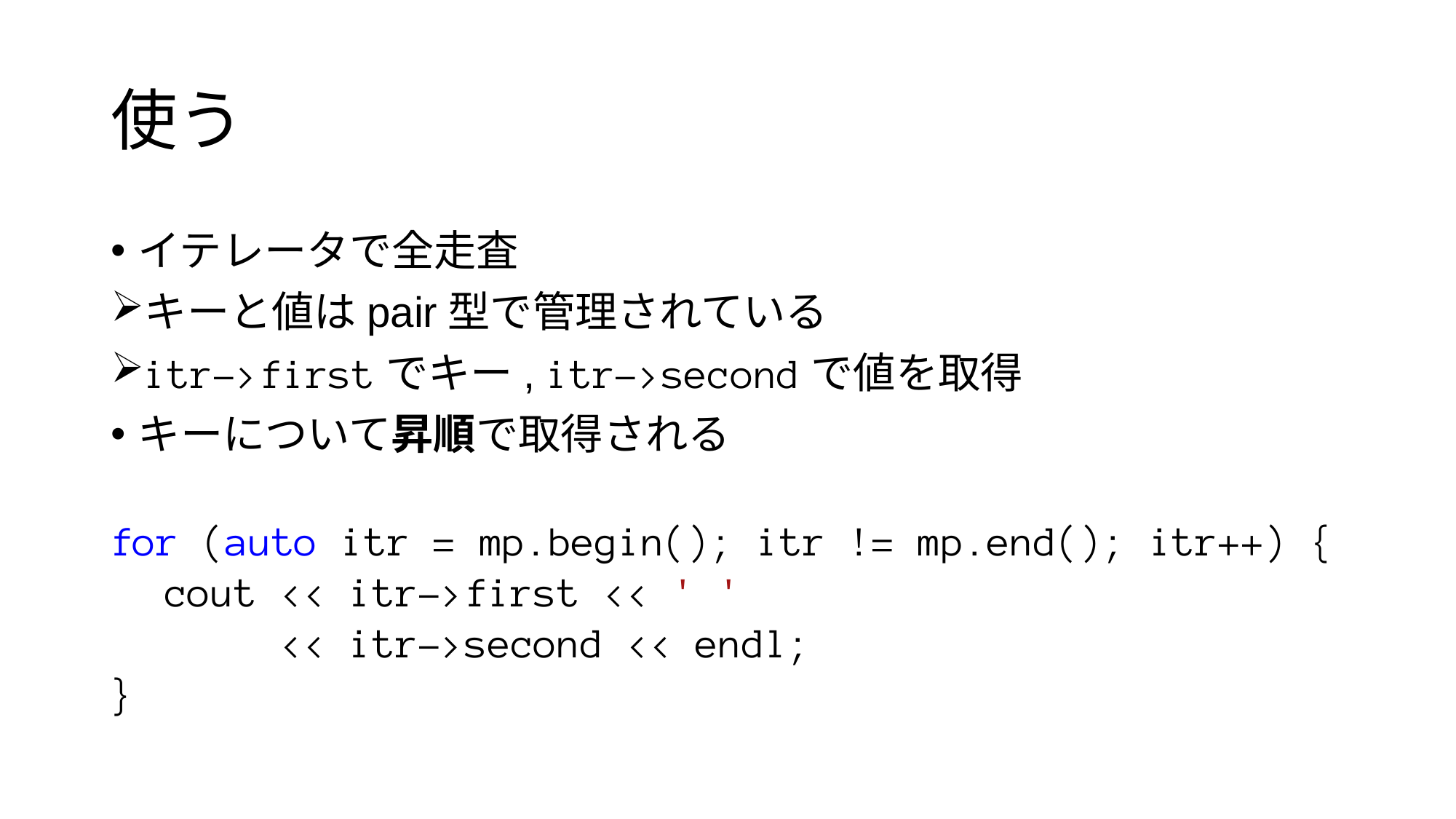

# 使う
イテレータで全走査
キーと値はpair型で管理されている
itr->firstでキー, itr->secondで値を取得
キーについて昇順で取得される
for (auto itr = mp.begin(); itr != mp.end(); itr++) {
cout << itr->first << ' '
     << itr->second << endl;
}